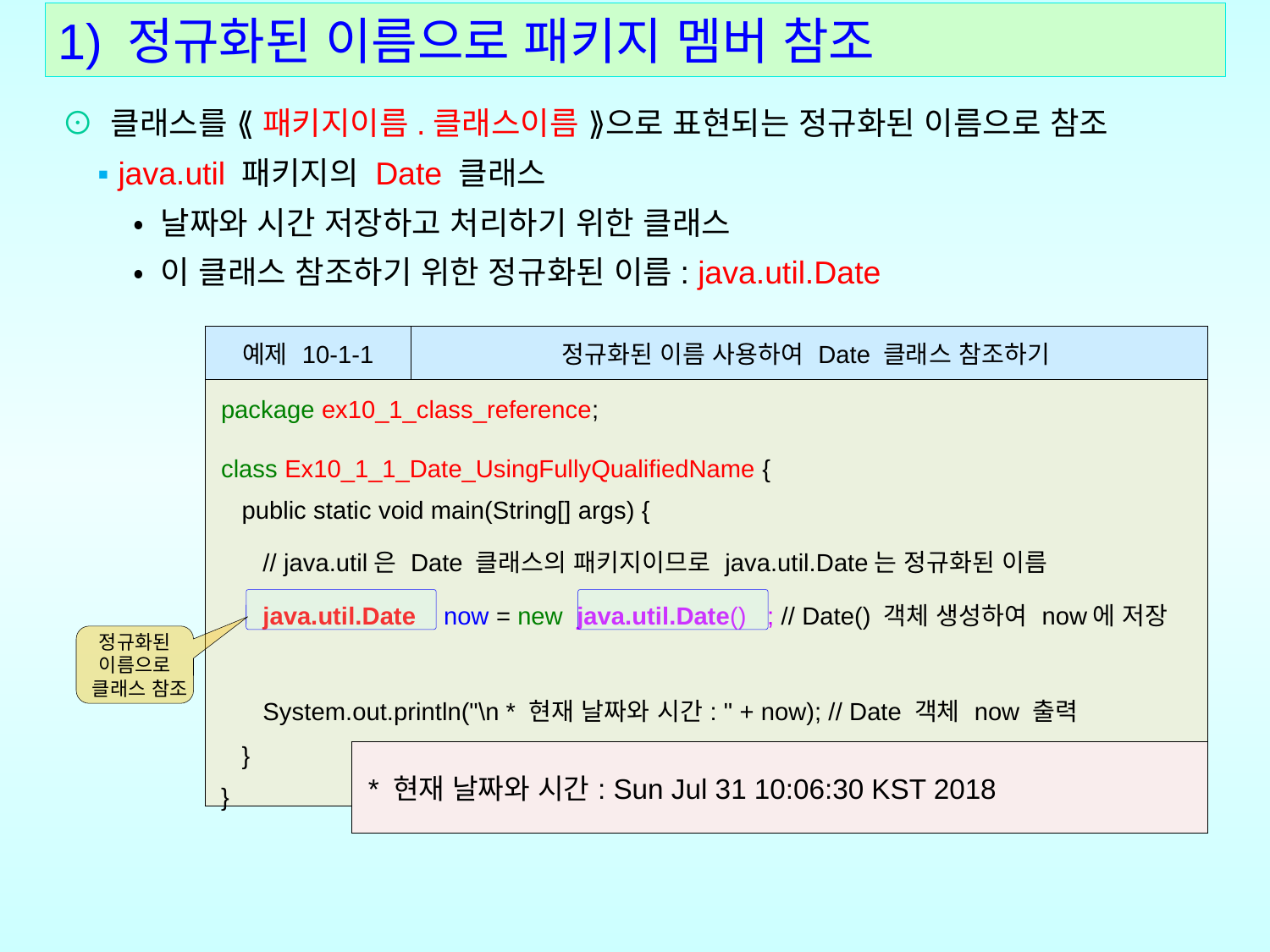

# 1) 정규화된 이름으로 패키지 멤버 참조
⊙ 클래스를 ⟪ 패키지이름.클래스이름 ⟫으로 표현되는 정규화된 이름으로 참조
    ▪ java.util 패키지의 Date 클래스
        • 날짜와 시간 저장하고 처리하기 위한 클래스
        • 이 클래스 참조하기 위한 정규화된 이름: java.util.Date
| 예제 10-1-1 | 정규화된 이름 사용하여 Date 클래스 참조하기 |
| --- | --- |
| package ex10\_1\_class\_reference; class Ex10\_1\_1\_Date\_UsingFullyQualifiedName { public static void main(String[] args) { // java.util은 Date 클래스의 패키지이므로 java.util.Date는 정규화된 이름 java.util.Date now = new java.util.Date() ; // Date() 객체 생성하여 now에 저장 System.out.println("\n \* 현재 날짜와 시간: " + now); // Date 객체 now 출력 } } |  |

정규화된
이름으로
 클래스 참조
| \* 현재 날짜와 시간: Sun Jul 31 10:06:30 KST 2018 |
| --- |